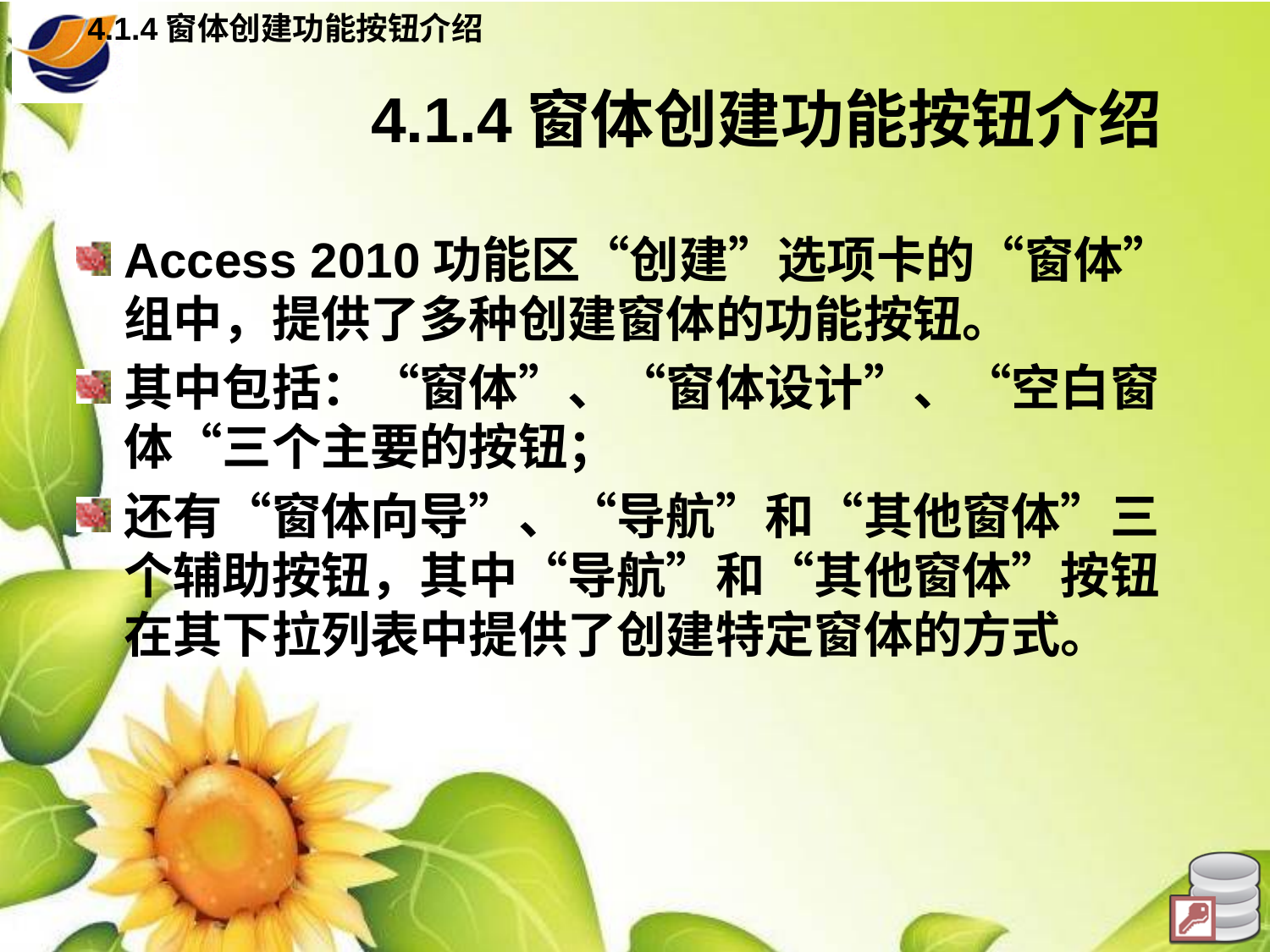

4.1.4窗体创建功能按钮介绍
# 4.1.4窗体创建功能按钮介绍
Access 2010功能区“创建”选项卡的“窗体”组中，提供了多种创建窗体的功能按钮。
其中包括：“窗体”、“窗体设计”、“空白窗体“三个主要的按钮；
还有“窗体向导”、“导航”和“其他窗体”三个辅助按钮，其中“导航”和“其他窗体”按钮在其下拉列表中提供了创建特定窗体的方式。